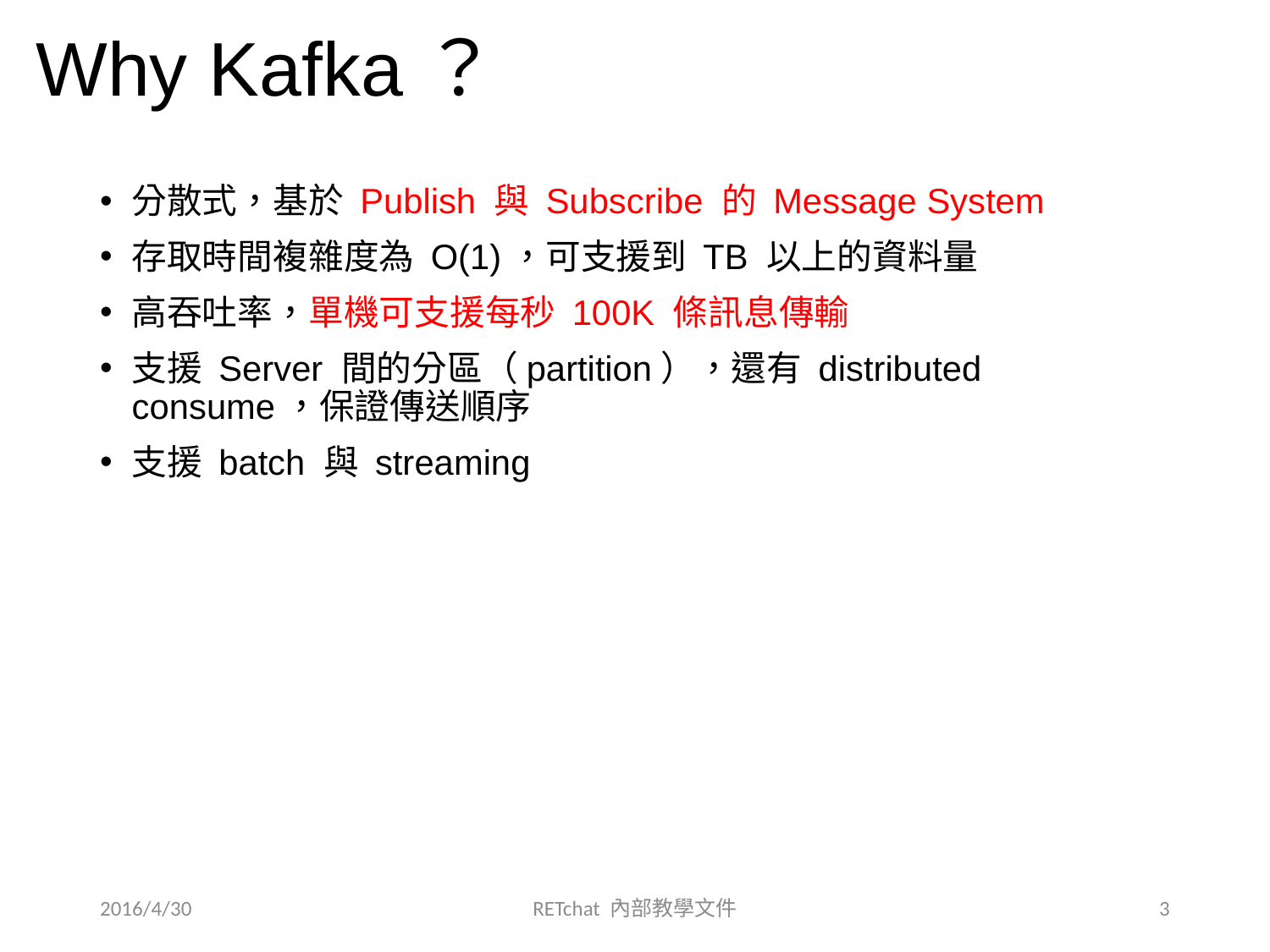

# Why Kafka？
分散式，基於 Publish 與 Subscribe 的 Message System
存取時間複雜度為 O(1)，可支援到 TB 以上的資料量
高吞吐率，單機可支援每秒 100K 條訊息傳輸
支援 Server 間的分區（partition），還有 distributed consume，保證傳送順序
支援 batch 與 streaming
2016/4/30
RETchat 內部教學文件
3